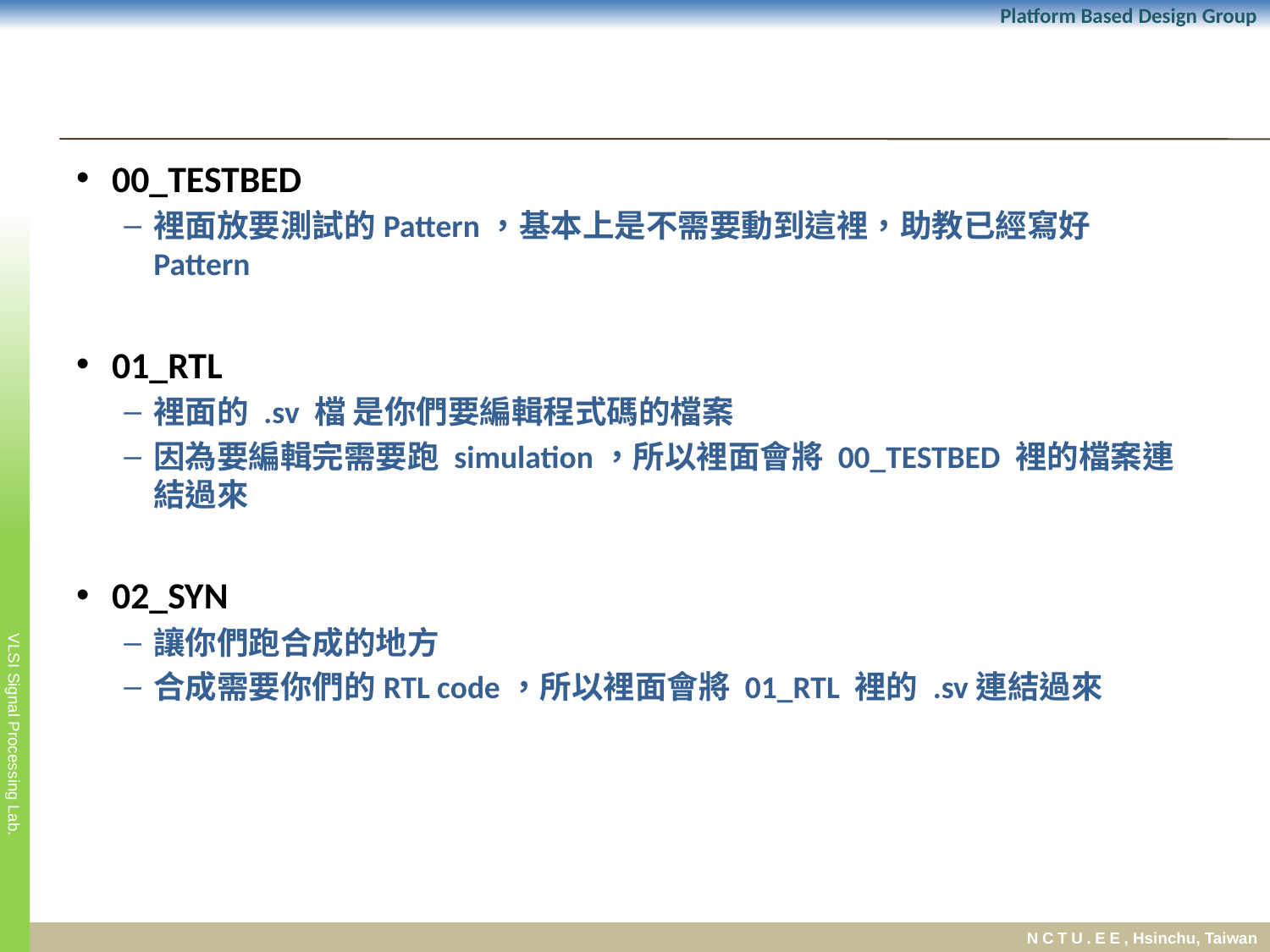

#
00_TESTBED
裡面放要測試的Pattern，基本上是不需要動到這裡，助教已經寫好Pattern

01_RTL
裡面的 .sv 檔 是你們要編輯程式碼的檔案
因為要編輯完需要跑 simulation，所以裡面會將 00_TESTBED 裡的檔案連結過來

02_SYN
讓你們跑合成的地方
合成需要你們的RTL code，所以裡面會將 01_RTL 裡的 .sv連結過來